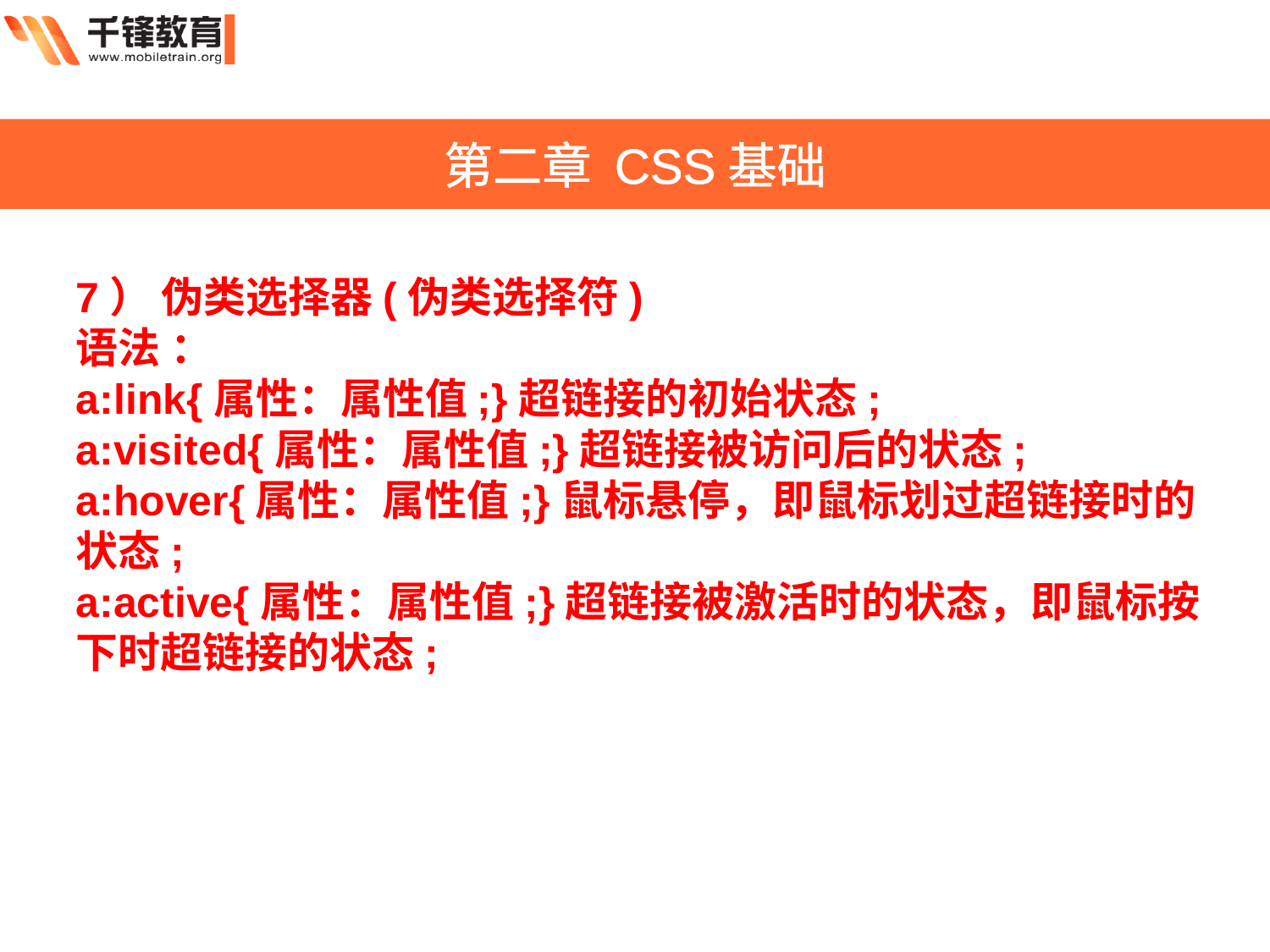

第二章 CSS基础
7） 伪类选择器(伪类选择符)
语法 ：
a:link{属性：属性值;}超链接的初始状态;
a:visited{属性：属性值;}超链接被访问后的状态;
a:hover{属性：属性值;}鼠标悬停，即鼠标划过超链接时的状态;
a:active{属性：属性值;}超链接被激活时的状态，即鼠标按下时超链接的状态;